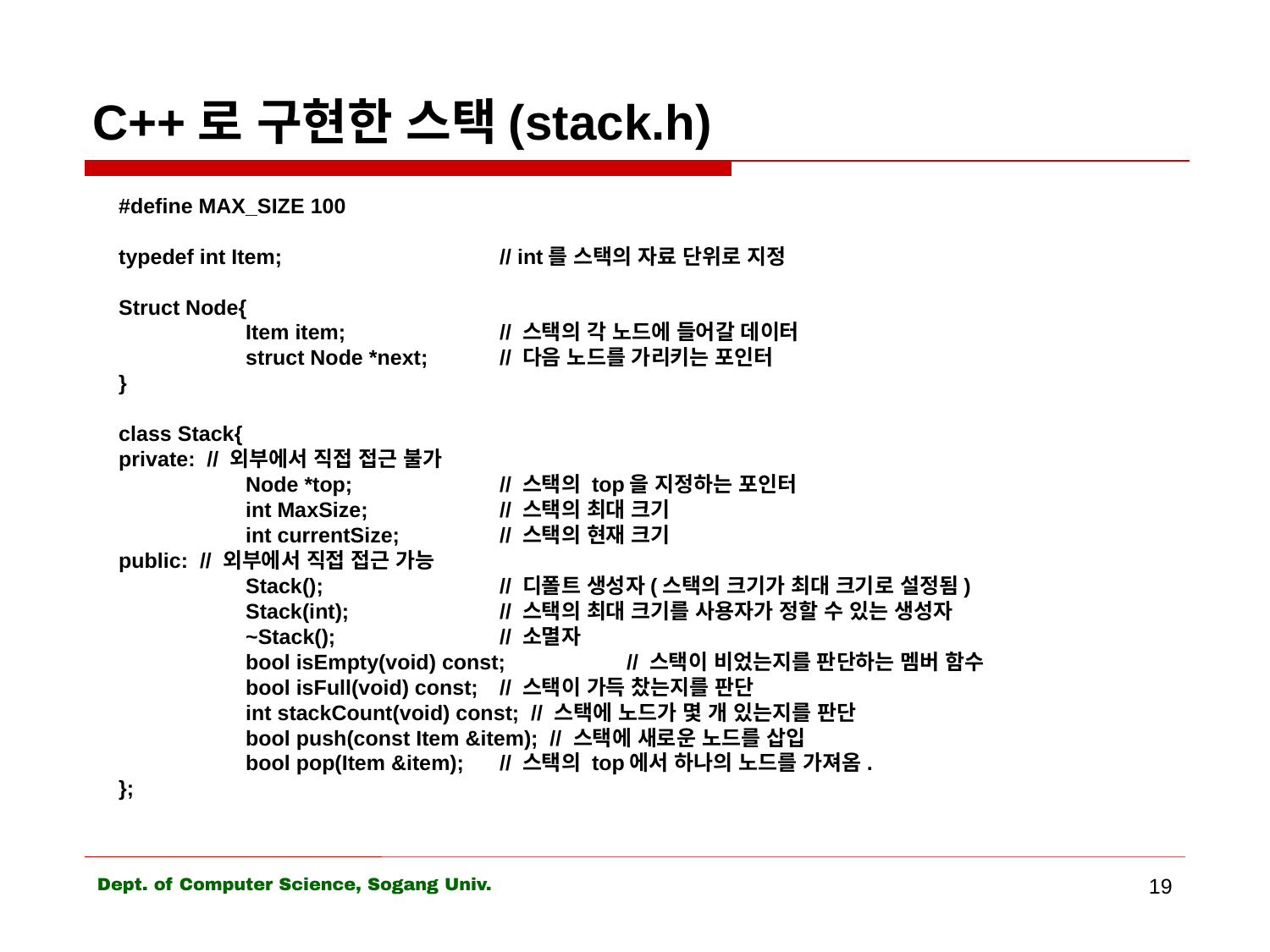

# C++로 구현한 스택(stack.h)
#define MAX_SIZE 100

typedef int Item;		// int를 스택의 자료 단위로 지정

Struct Node{
	Item item;		// 스택의 각 노드에 들어갈 데이터
	struct Node *next;	// 다음 노드를 가리키는 포인터
}

class Stack{
private:  // 외부에서 직접 접근 불가
	Node *top;		// 스택의 top을 지정하는 포인터
	int MaxSize;		// 스택의 최대 크기
	int currentSize;	// 스택의 현재 크기
public:  // 외부에서 직접 접근 가능
	Stack();		// 디폴트 생성자(스택의 크기가 최대 크기로 설정됨)
	Stack(int);		// 스택의 최대 크기를 사용자가 정할 수 있는 생성자
	~Stack();		// 소멸자
	bool isEmpty(void) const;	// 스택이 비었는지를 판단하는 멤버 함수
	bool isFull(void) const;	// 스택이 가득 찼는지를 판단
	int stackCount(void) const;  // 스택에 노드가 몇 개 있는지를 판단
	bool push(const Item &item);  // 스택에 새로운 노드를 삽입
	bool pop(Item &item);	// 스택의 top에서 하나의 노드를 가져옴.
};
Dept. of Computer Science, Sogang Univ.
19